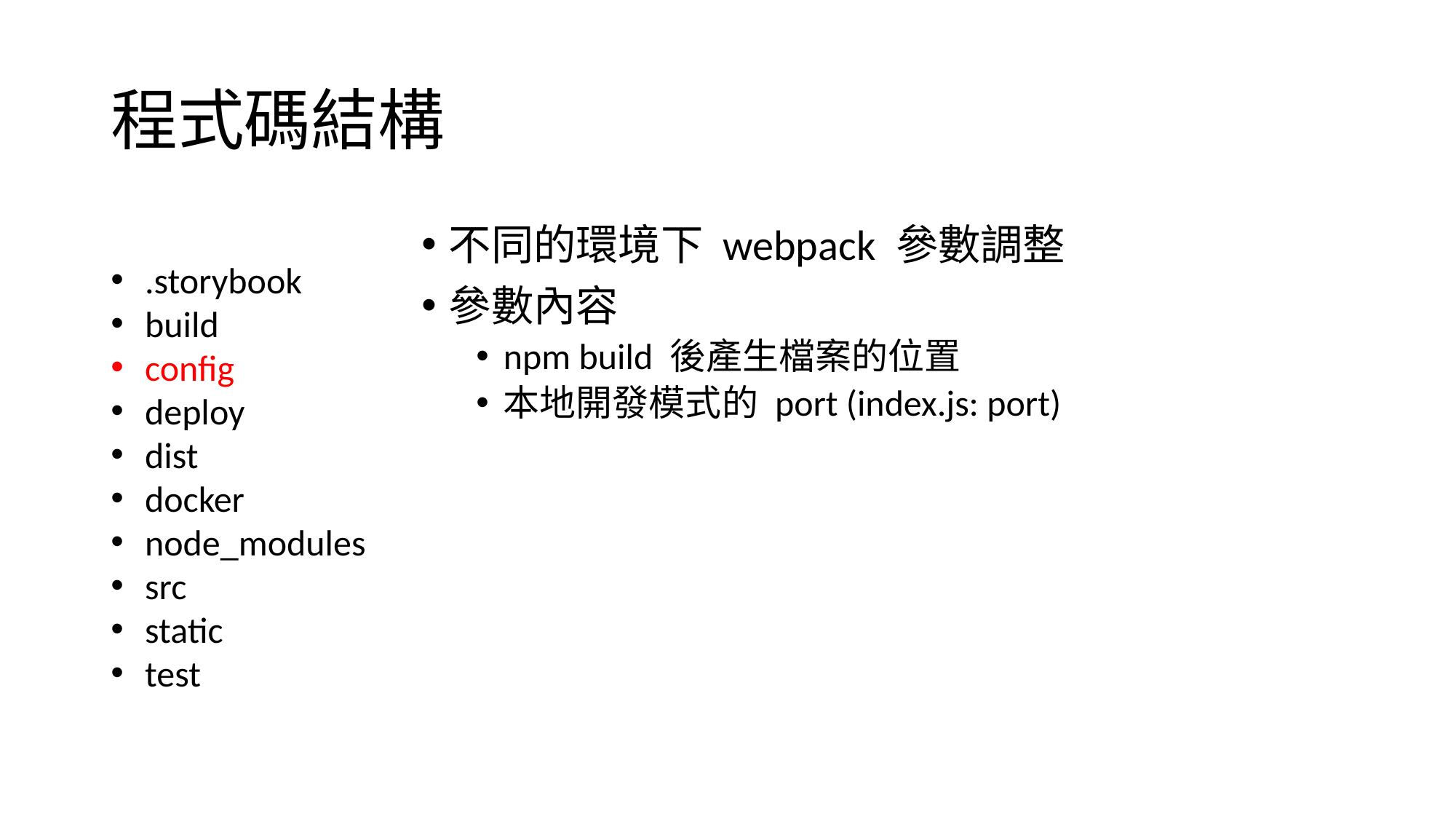

# 程式碼結構
不同的環境下 webpack 參數調整
參數內容
npm build 後產生檔案的位置
本地開發模式的 port (index.js: port)

.storybook
build
config
deploy
dist
docker
node_modules
src
static
test